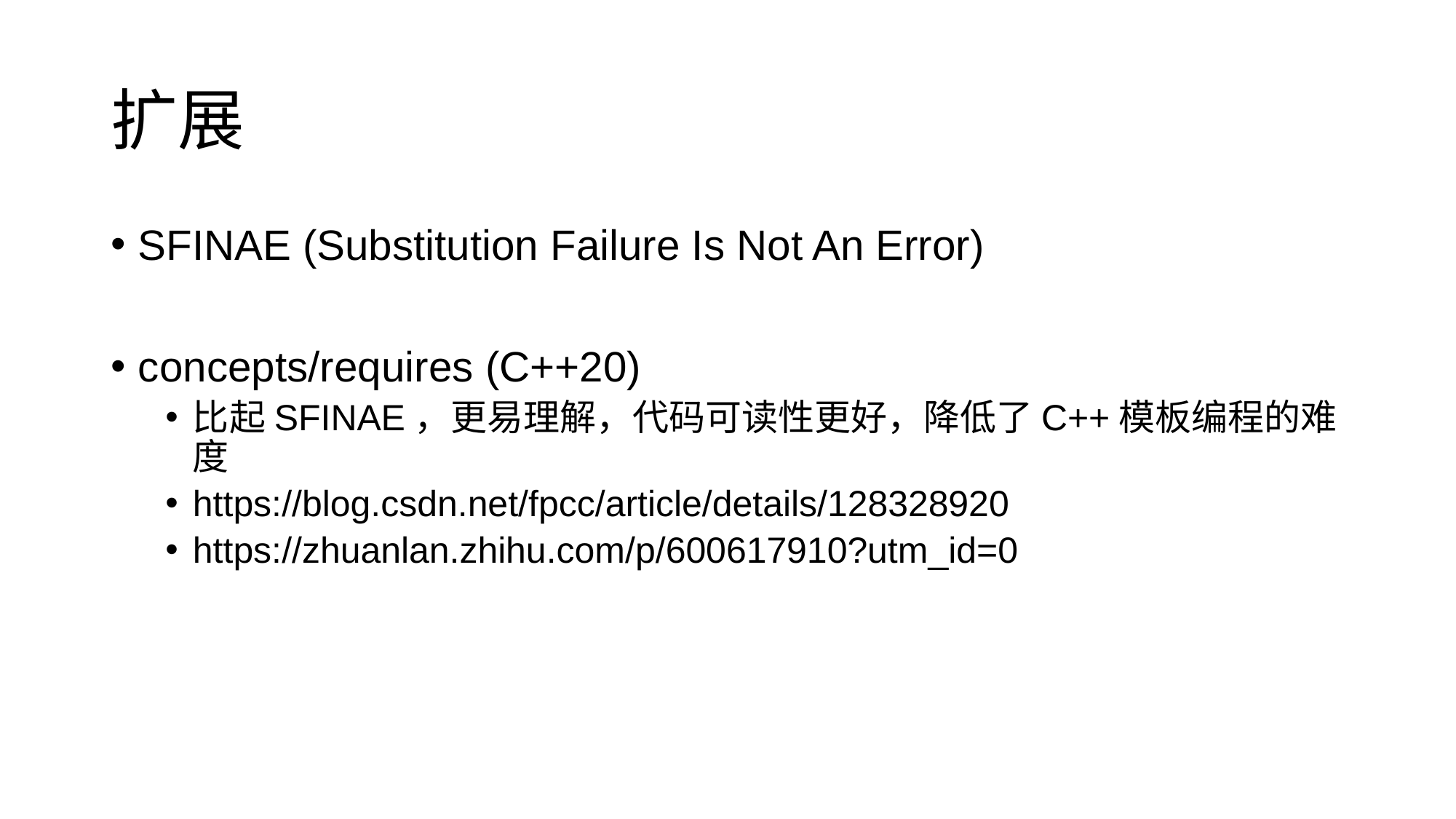

# 扩展
SFINAE (Substitution Failure Is Not An Error)

concepts/requires (C++20)
比起SFINAE，更易理解，代码可读性更好，降低了C++模板编程的难度
https://blog.csdn.net/fpcc/article/details/128328920
https://zhuanlan.zhihu.com/p/600617910?utm_id=0